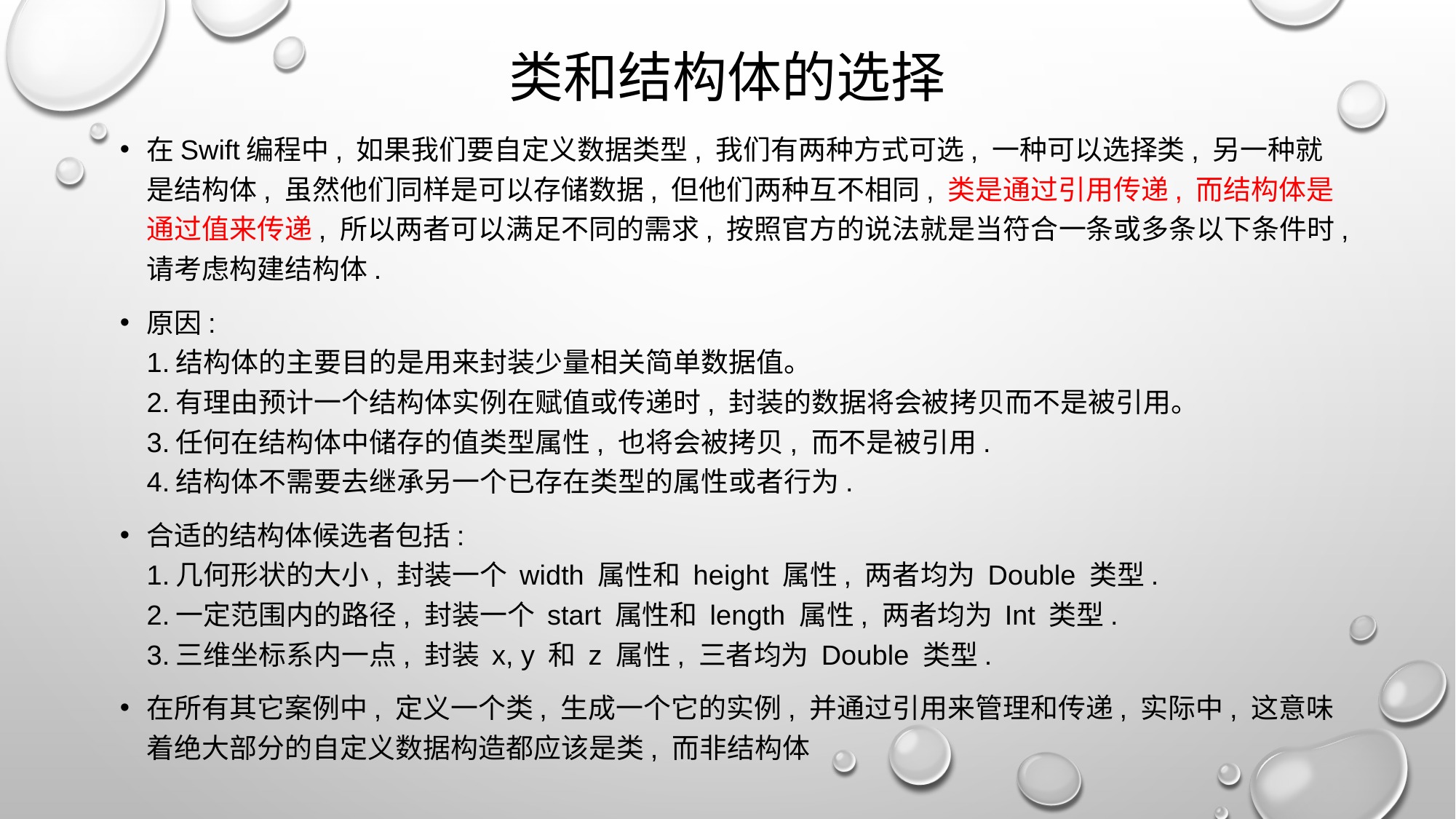

# 类和结构体的选择
在Swift编程中, 如果我们要自定义数据类型, 我们有两种方式可选, 一种可以选择类, 另一种就是结构体, 虽然他们同样是可以存储数据, 但他们两种互不相同, 类是通过引用传递, 而结构体是通过值来传递, 所以两者可以满足不同的需求, 按照官方的说法就是当符合一条或多条以下条件时,请考虑构建结构体.
原因:  
1.结构体的主要目的是用来封装少量相关简单数据值。  
2.有理由预计一个结构体实例在赋值或传递时, 封装的数据将会被拷贝而不是被引用。  
3.任何在结构体中储存的值类型属性, 也将会被拷贝, 而不是被引用.  
4.结构体不需要去继承另一个已存在类型的属性或者行为.
合适的结构体候选者包括:  
1.几何形状的大小, 封装一个 width 属性和 height 属性, 两者均为 Double 类型.  
2.一定范围内的路径, 封装一个 start 属性和 length 属性, 两者均为 Int 类型.  
3.三维坐标系内一点, 封装 x, y 和 z 属性, 三者均为 Double 类型.
在所有其它案例中, 定义一个类, 生成一个它的实例, 并通过引用来管理和传递, 实际中, 这意味着绝大部分的自定义数据构造都应该是类, 而非结构体